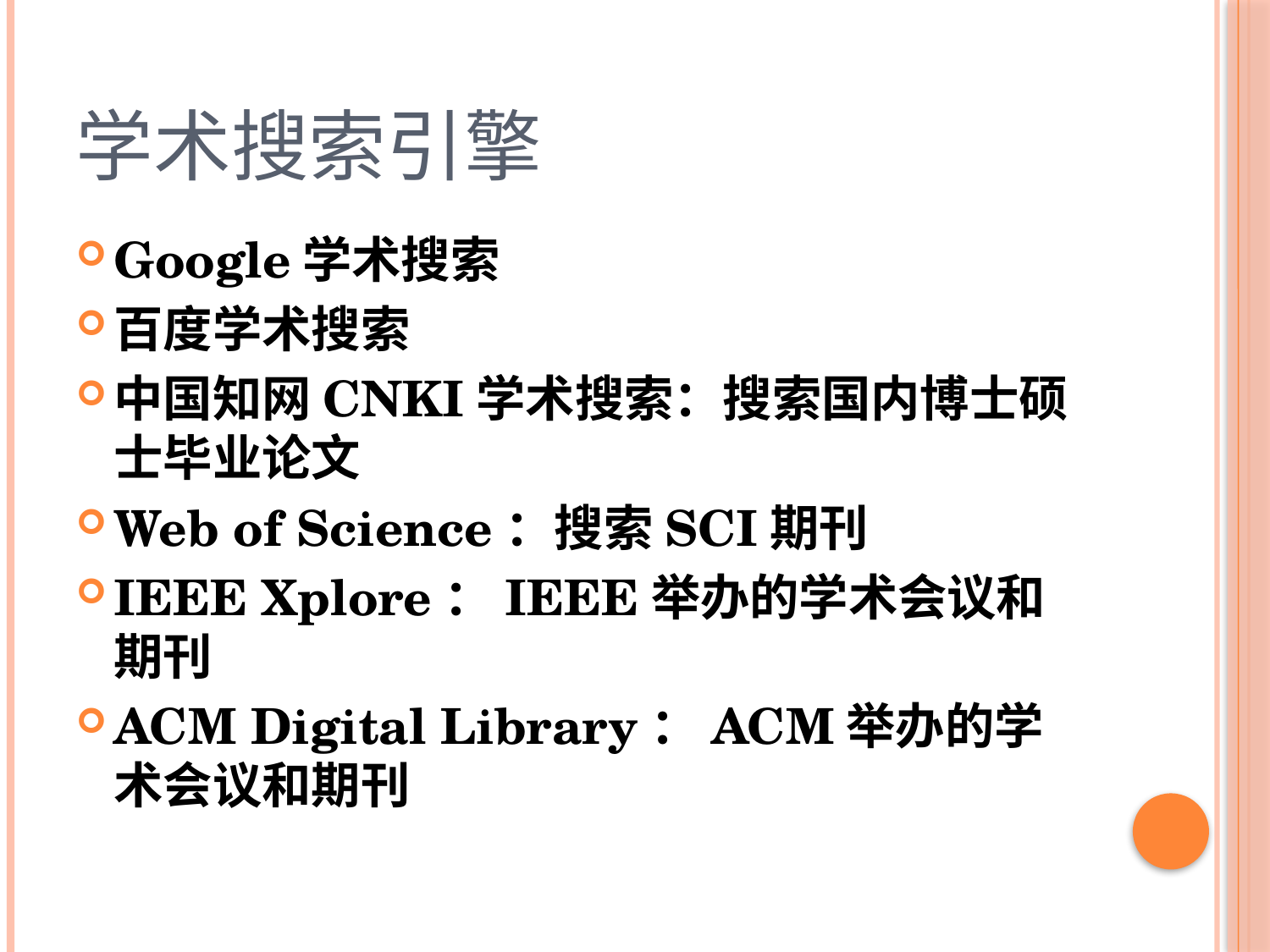

# 学术搜索引擎
Google学术搜索
百度学术搜索
中国知网CNKI学术搜索：搜索国内博士硕士毕业论文
Web of Science：搜索SCI期刊
IEEE Xplore：IEEE举办的学术会议和期刊
ACM Digital Library：ACM举办的学术会议和期刊